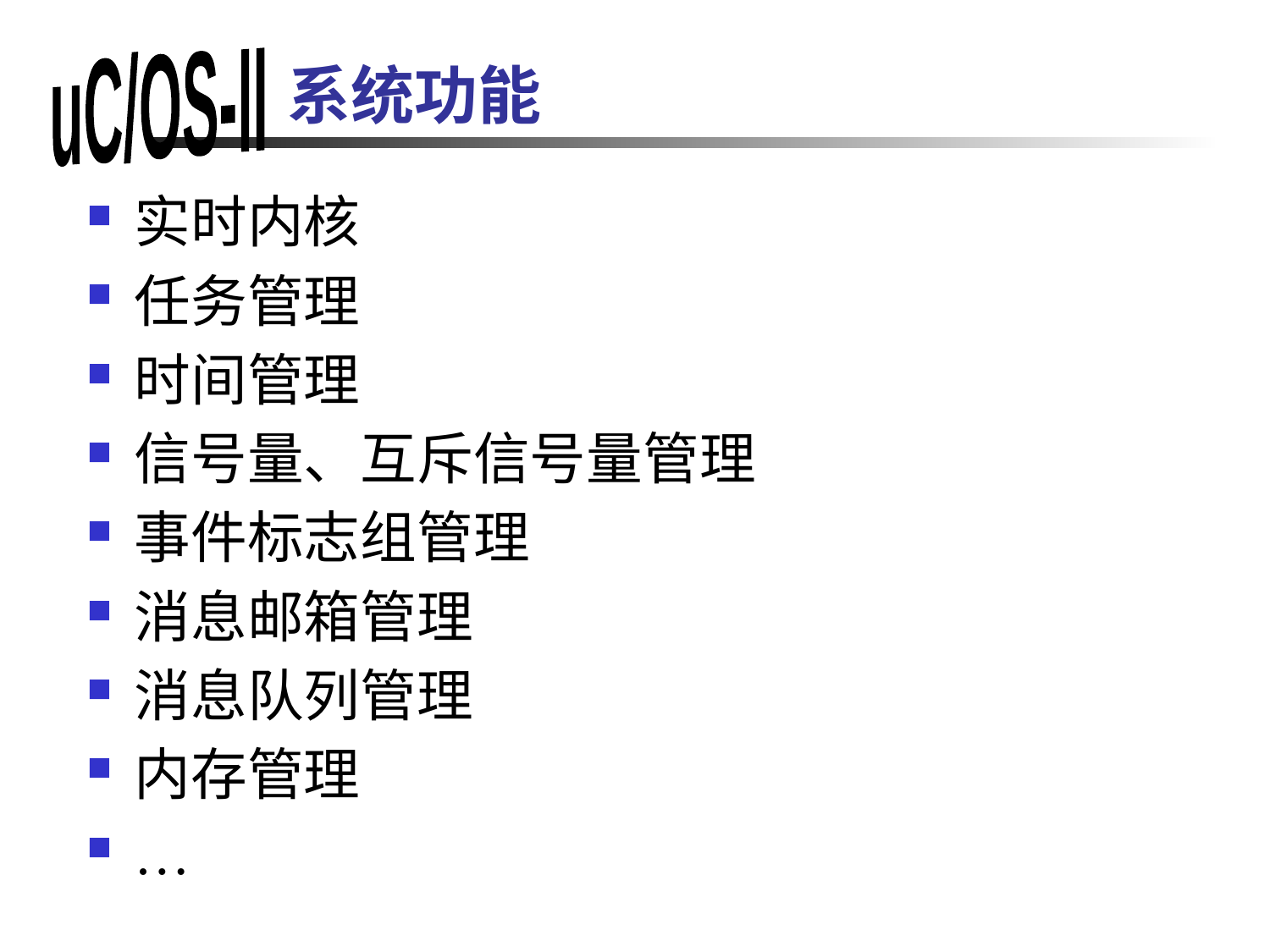

# 系统功能
实时内核
任务管理
时间管理
信号量、互斥信号量管理
事件标志组管理
消息邮箱管理
消息队列管理
内存管理
…